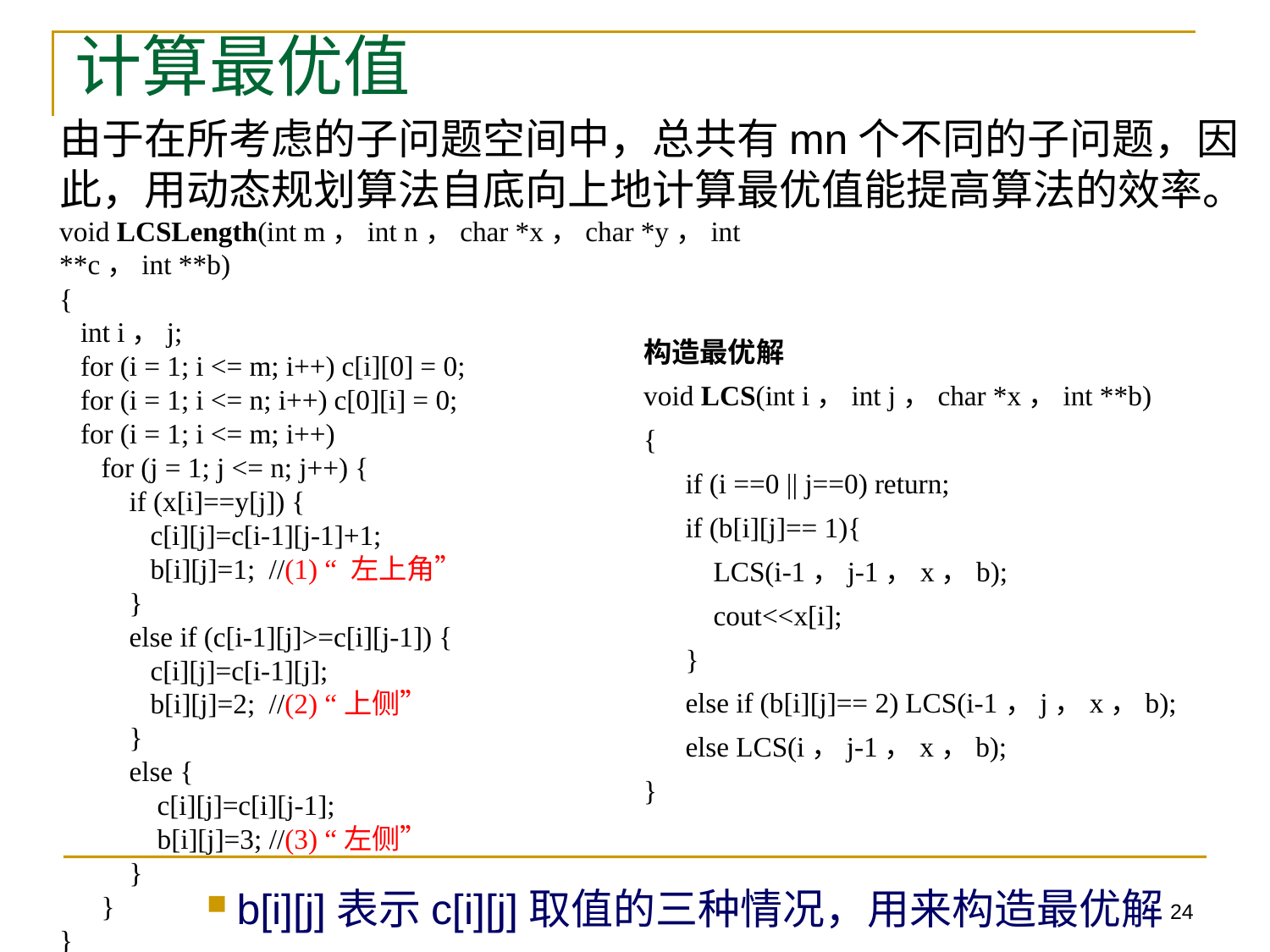

计算最优值
由于在所考虑的子问题空间中，总共有mn个不同的子问题，因此，用动态规划算法自底向上地计算最优值能提高算法的效率。
void LCSLength(int m，int n，char *x，char *y，int **c，int **b)
{
   int i，j;
   for (i = 1; i <= m; i++) c[i][0] = 0;
   for (i = 1; i <= n; i++) c[0][i] = 0;
   for (i = 1; i <= m; i++)
      for (j = 1; j <= n; j++) {
          if (x[i]==y[j]) {
             c[i][j]=c[i-1][j-1]+1;
             b[i][j]=1;  //(1) “ 左上角”
          }
          else if (c[i-1][j]>=c[i][j-1]) {
             c[i][j]=c[i-1][j];
             b[i][j]=2;  //(2) “上侧”
          }
          else {
              c[i][j]=c[i][j-1];
              b[i][j]=3; //(3) “左侧”
          }
      }
}
构造最优解
void LCS(int i，int j，char *x，int **b)
{
      if (i ==0 || j==0) return;
      if (b[i][j]== 1){
          LCS(i-1，j-1，x，b);
          cout<<x[i];
      }
      else if (b[i][j]== 2) LCS(i-1，j，x，b);
      else LCS(i，j-1，x，b);
}
24
b[i][j]表示c[i][j]取值的三种情况，用来构造最优解